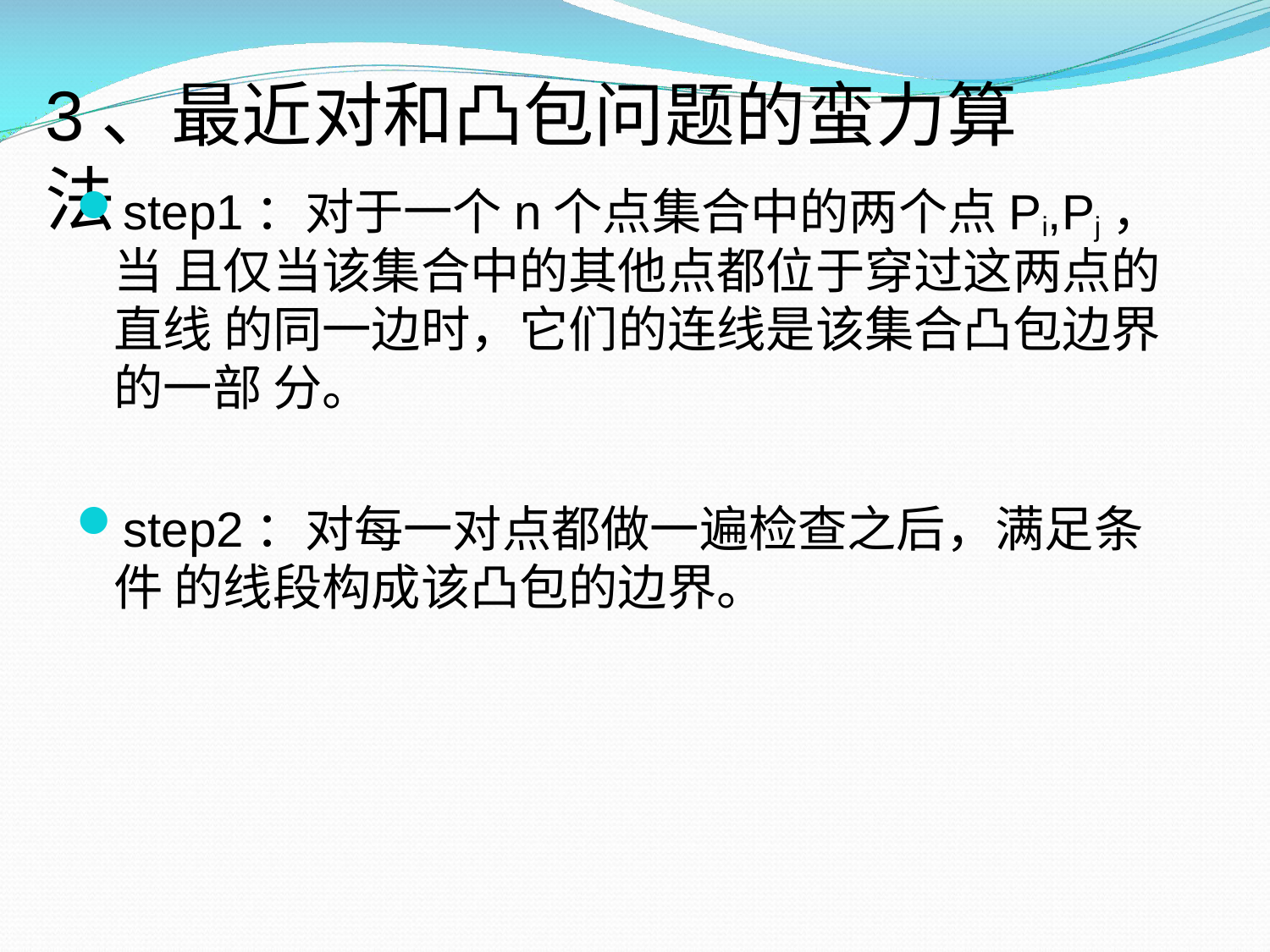

# 3、最近对和凸包问题的蛮力算法
step1：对于一个n个点集合中的两个点Pi,Pj，当 且仅当该集合中的其他点都位于穿过这两点的直线 的同一边时，它们的连线是该集合凸包边界的一部 分。

step2：对每一对点都做一遍检查之后，满足条件 的线段构成该凸包的边界。